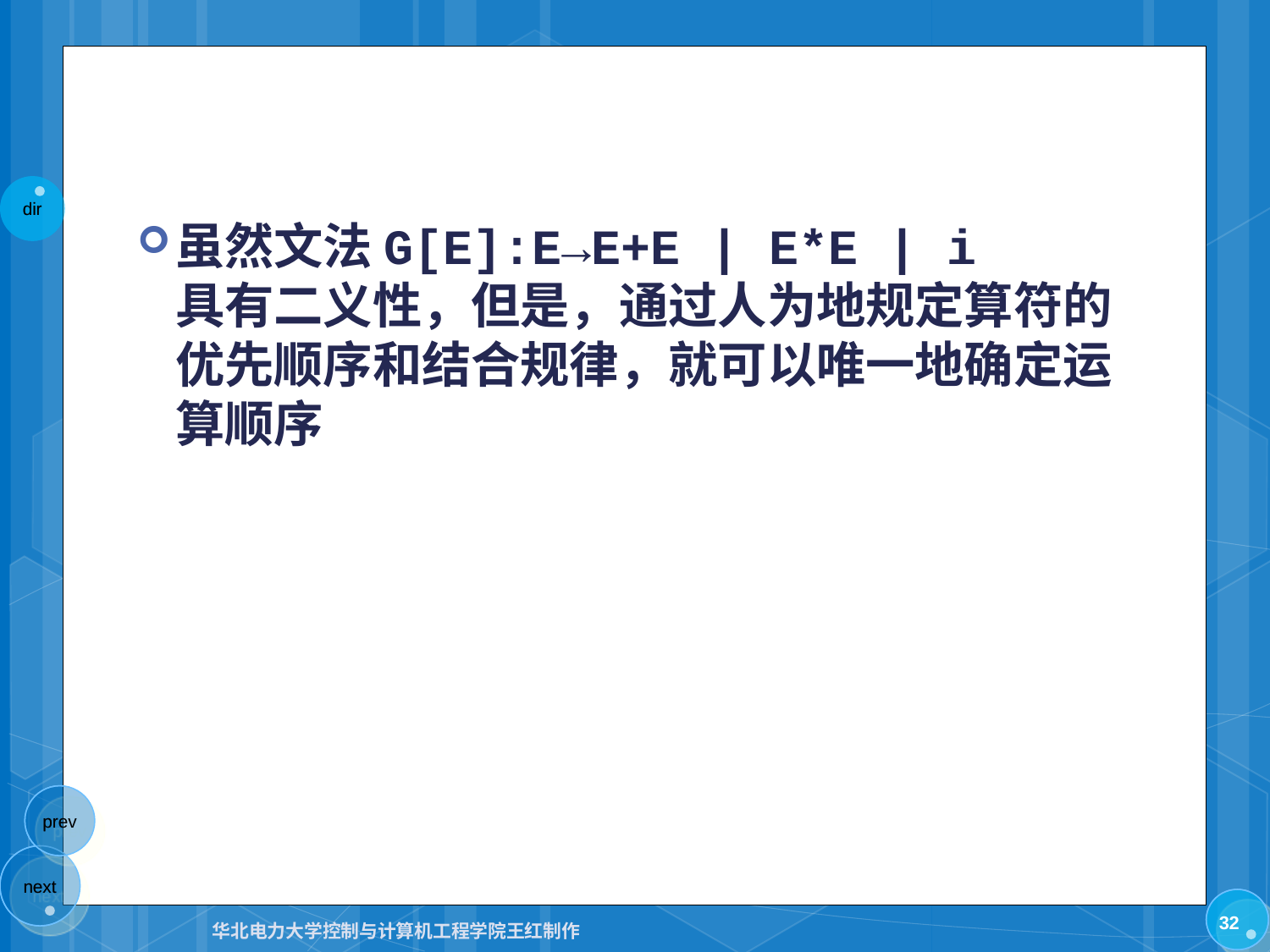

#
虽然文法G[E]:E→E+E | E*E | i
具有二义性，但是，通过人为地规定算符的优先顺序和结合规律，就可以唯一地确定运算顺序
32
华北电力大学控制与计算机工程学院王红制作